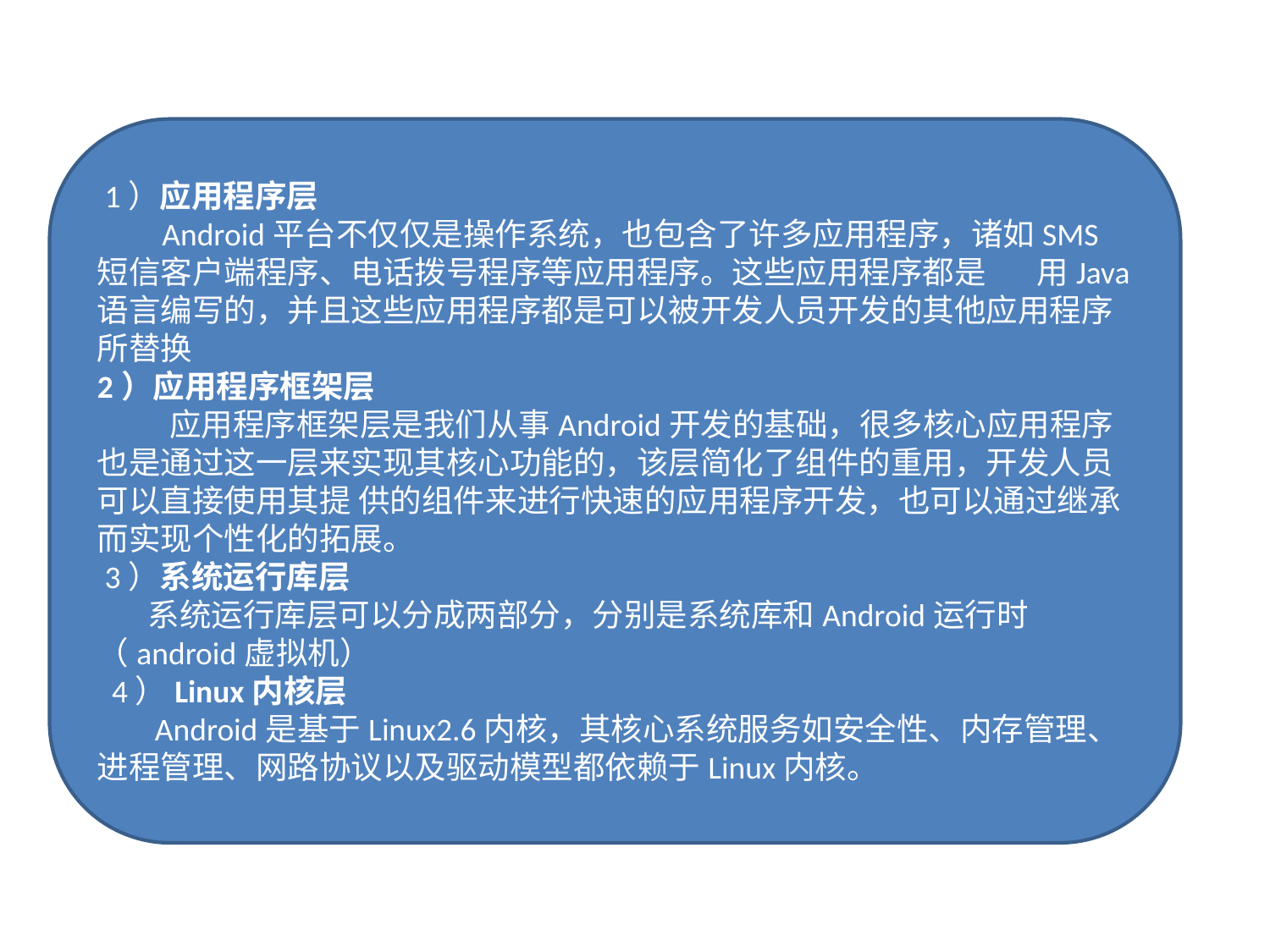

1）应用程序层
         Android平台不仅仅是操作系统，也包含了许多应用程序，诸如SMS短信客户端程序、电话拨号程序等应用程序。这些应用程序都是       用Java语言编写的，并且这些应用程序都是可以被开发人员开发的其他应用程序所替换
2）应用程序框架层
         应用程序框架层是我们从事Android开发的基础，很多核心应用程序也是通过这一层来实现其核心功能的，该层简化了组件的重用，开发人员可以直接使用其提 供的组件来进行快速的应用程序开发，也可以通过继承而实现个性化的拓展。
 3）系统运行库层
      系统运行库层可以分成两部分，分别是系统库和Android运行时（android虚拟机）
  4）Linux内核层
        Android是基于Linux2.6内核，其核心系统服务如安全性、内存管理、进程管理、网路协议以及驱动模型都依赖于Linux内核。